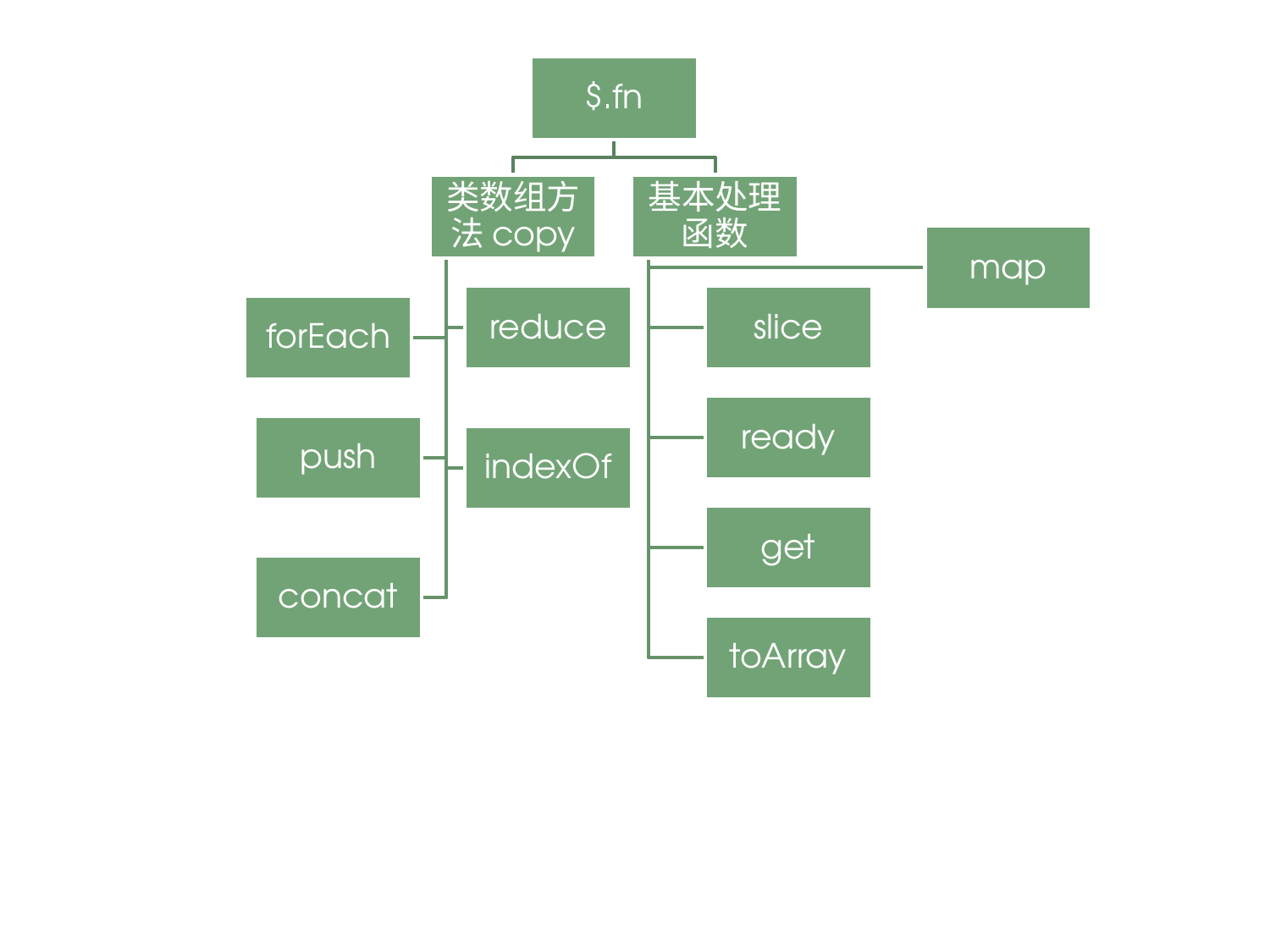

$.fn
类数组方法copy
forEach
reduce
push
indexOf
concat
基本处理函数
map
slice
ready
get
toArray